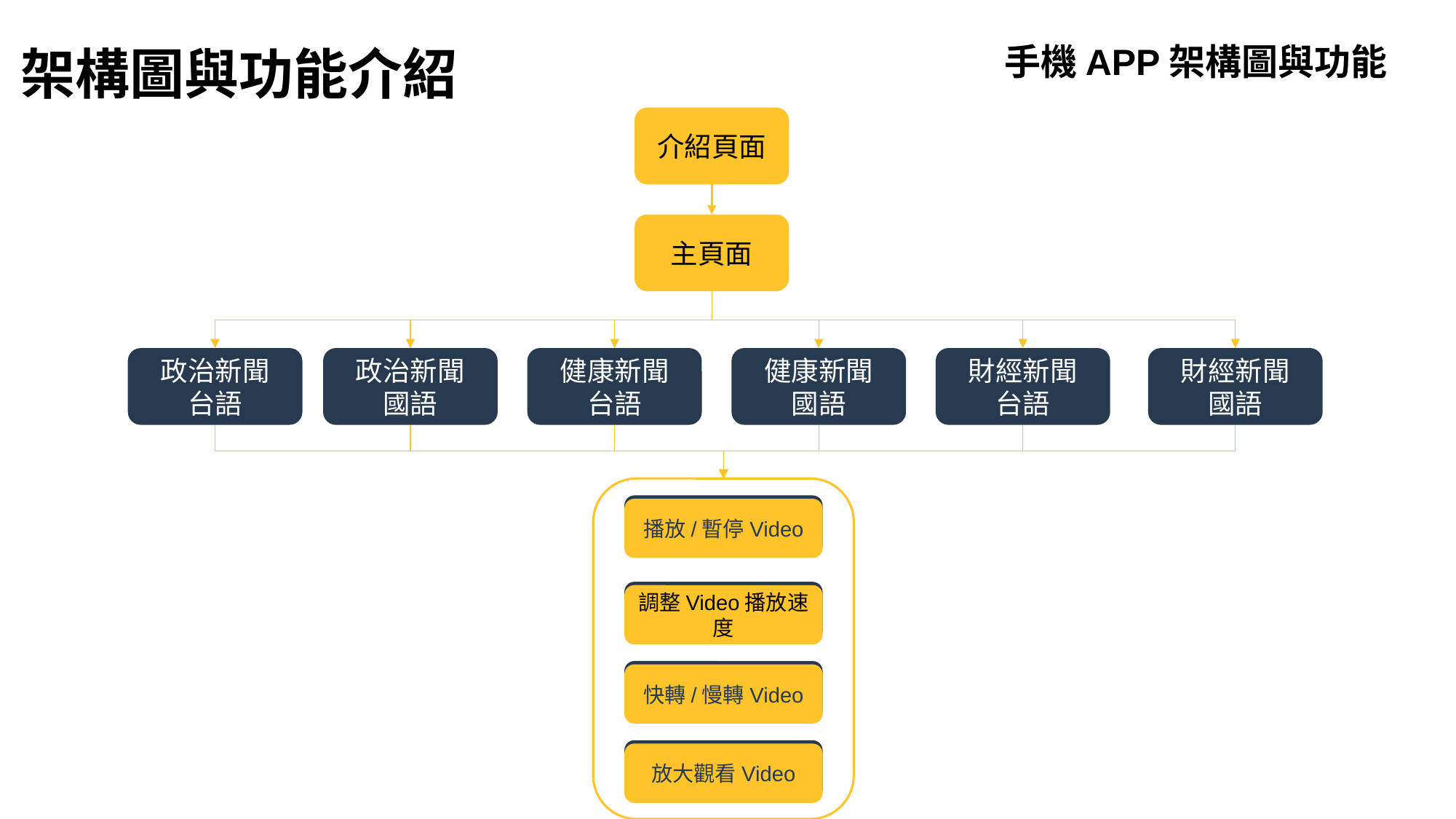

手機APP架構圖與功能
架構圖與功能介紹
介紹頁面
主頁面
健康新聞
台語
健康新聞
國語
財經新聞
國語
政治新聞
台語
政治新聞
國語
財經新聞
台語

健康新聞版台語
播放/暫停Video
健康新聞版國語
調整Video播放速度
政治新聞版台語
快轉/慢轉Video
政治新聞版國語
放大觀看Video